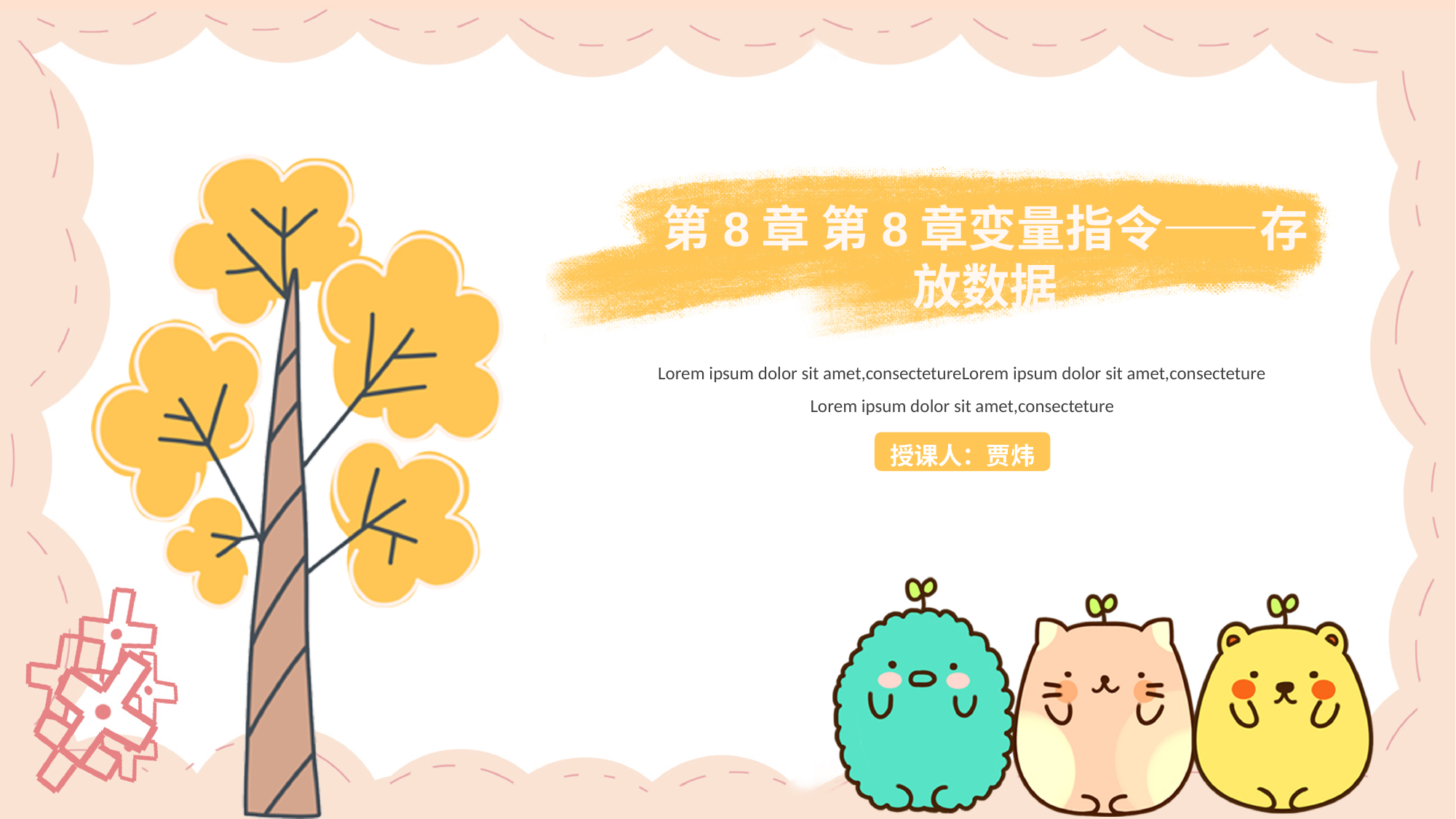

第8章 第8章变量指令——存放数据
Lorem ipsum dolor sit amet,consectetureLorem ipsum dolor sit amet,consecteture Lorem ipsum dolor sit amet,consecteture

授课人：贾炜